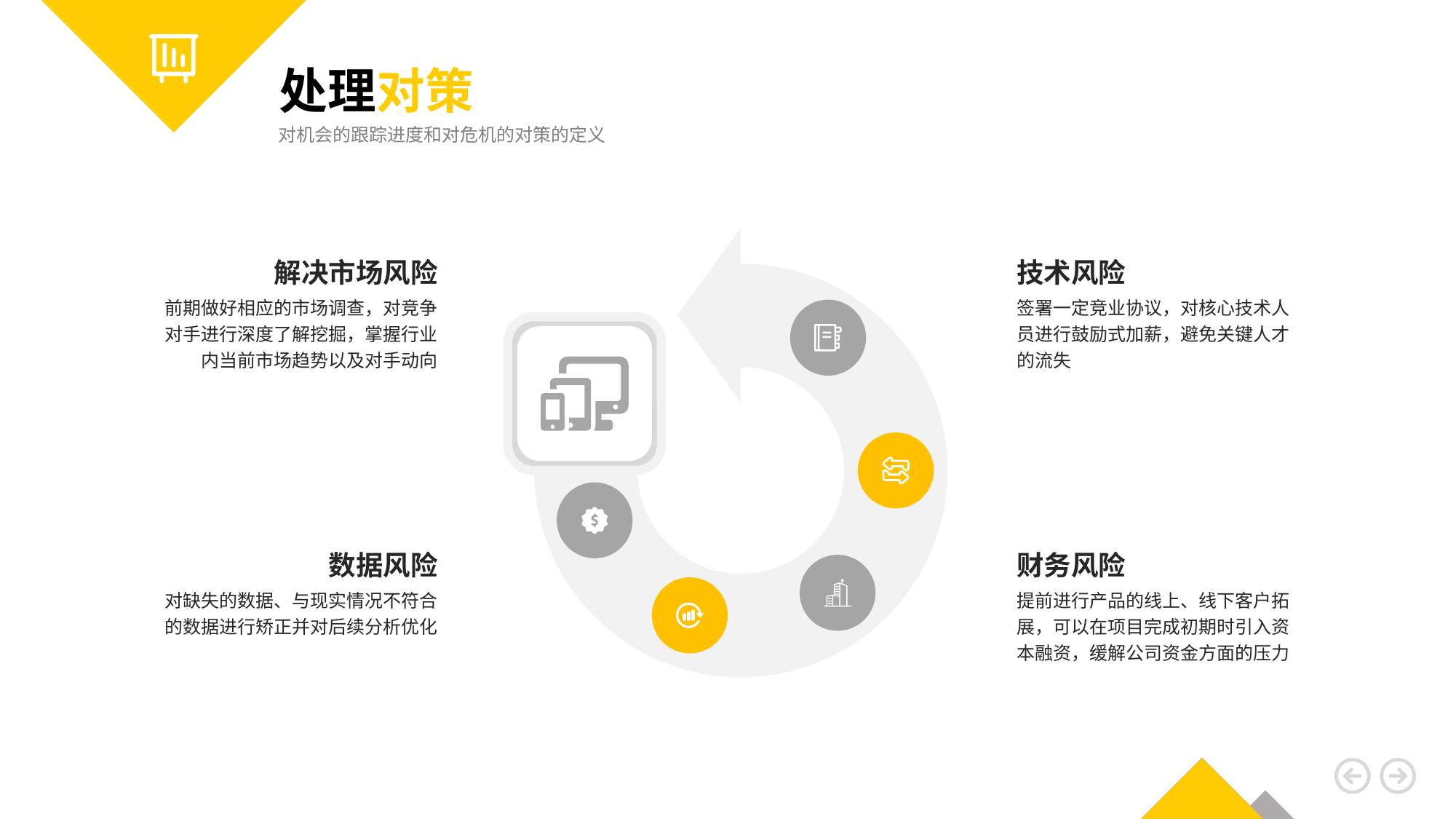

处理对策
对机会的跟踪进度和对危机的对策的定义

解决市场风险
前期做好相应的市场调查，对竞争对手进行深度了解挖掘，掌握行业内当前市场趋势以及对手动向
技术风险
签署一定竞业协议，对核心技术人员进行鼓励式加薪，避免关键人才的流失
数据风险
对缺失的数据、与现实情况不符合的数据进行矫正并对后续分析优化
财务风险
提前进行产品的线上、线下客户拓展，可以在项目完成初期时引入资本融资，缓解公司资金方面的压力